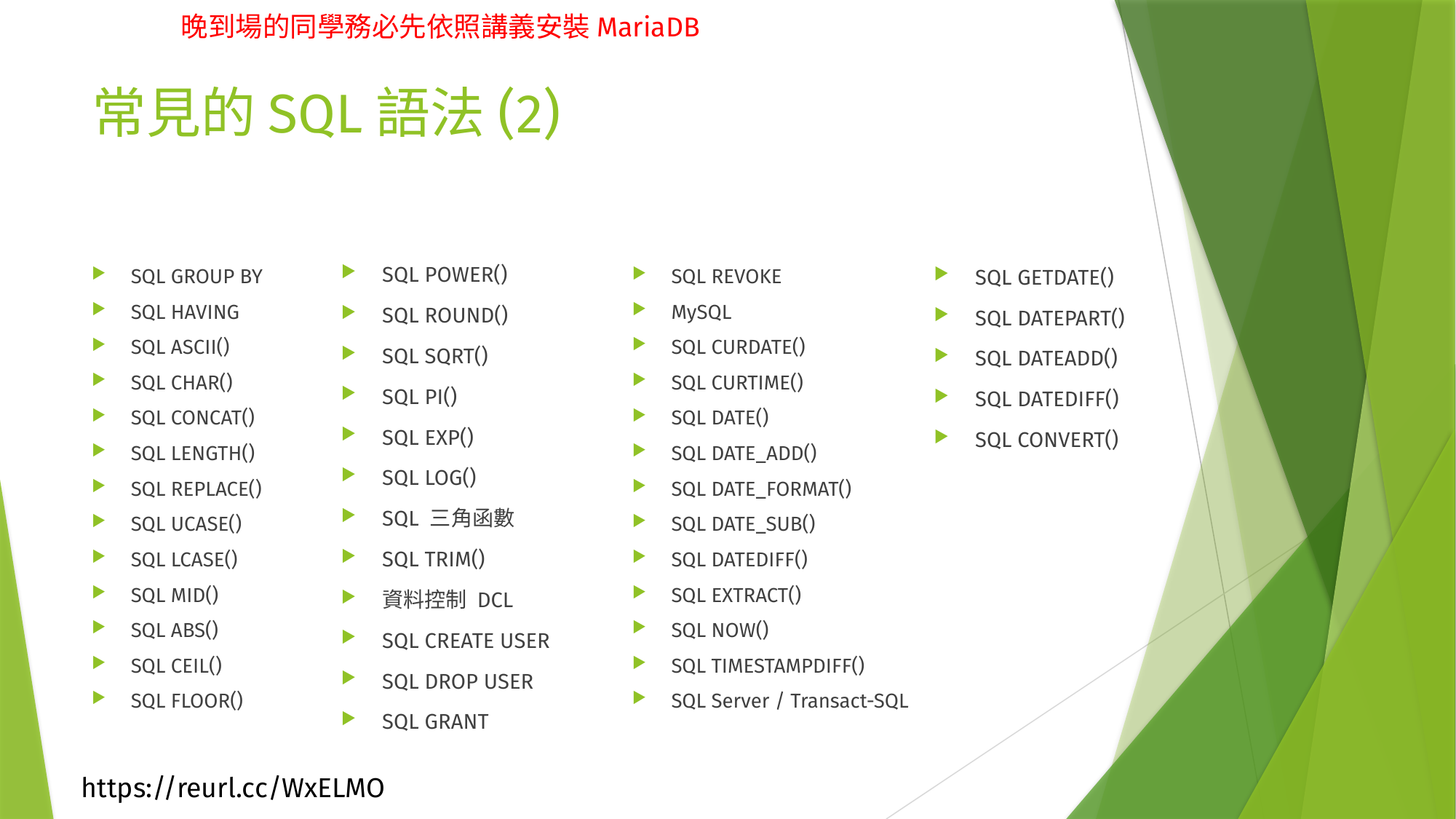

# 常見的SQL語法(2)
SQL POWER()
SQL ROUND()
SQL SQRT()
SQL PI()
SQL EXP()
SQL LOG()
SQL 三角函數
SQL TRIM()
資料控制 DCL
SQL CREATE USER
SQL DROP USER
SQL GRANT
SQL REVOKE
MySQL
SQL CURDATE()
SQL CURTIME()
SQL DATE()
SQL DATE_ADD()
SQL DATE_FORMAT()
SQL DATE_SUB()
SQL DATEDIFF()
SQL EXTRACT()
SQL NOW()
SQL TIMESTAMPDIFF()
SQL Server / Transact-SQL

SQL GETDATE()
SQL DATEPART()
SQL DATEADD()
SQL DATEDIFF()
SQL CONVERT()
SQL GROUP BY
SQL HAVING
SQL ASCII()
SQL CHAR()
SQL CONCAT()
SQL LENGTH()
SQL REPLACE()
SQL UCASE()
SQL LCASE()
SQL MID()
SQL ABS()
SQL CEIL()
SQL FLOOR()